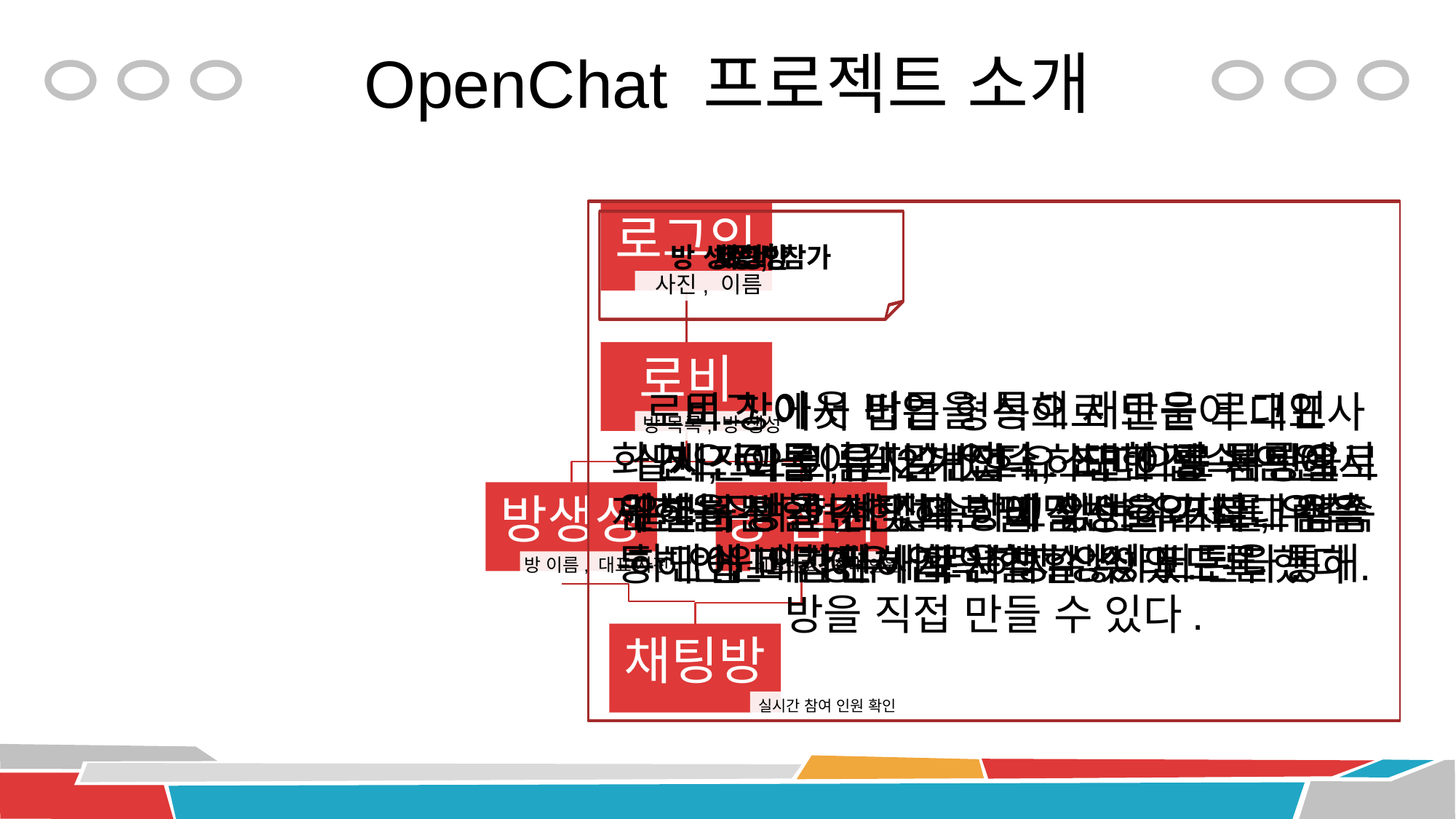

# OpenChat 프로젝트 소개

 로그 아웃 버튼을 통해 새로운 로그인 화면으로 돌아갈 수 있다. 또한 방 목록에서 원하는 방을 선택해 방에 참여하거나, 우측 하단에 배치된 새로운 방 생성 버튼을 통해 방을 직접 만들 수 있다.
로비

 로비 창에서 팝업 형식으로 만들어 대표사진, 이름, 비밀번호 , 최대 접속 인원 제한을 정할 수 있다. 비밀번호와 최대 접속 인원의 경우 입력하지 않아도 된다.
방 생성, 참가

 실시간으로 유저가 접속하면 이를 채팅으로 알려주며 현재 접속하고 있는 유저를 우측 탭에서 확인할 수 있다.
채팅방
로그인
사진, 이름
로비
방 목록, 방 생성
방생성
방 이름, 대표 사진
방 참가
비밀번호, 최대 인원
채팅방
실시간 참여 인원 확인

 사진과 이름 2개의 요소만으로 본인을 구별하는 간단한 프로필 작성을 프로그램을 통해 쉽고 간편하게 시작할 수 있도록 했다.
로그인